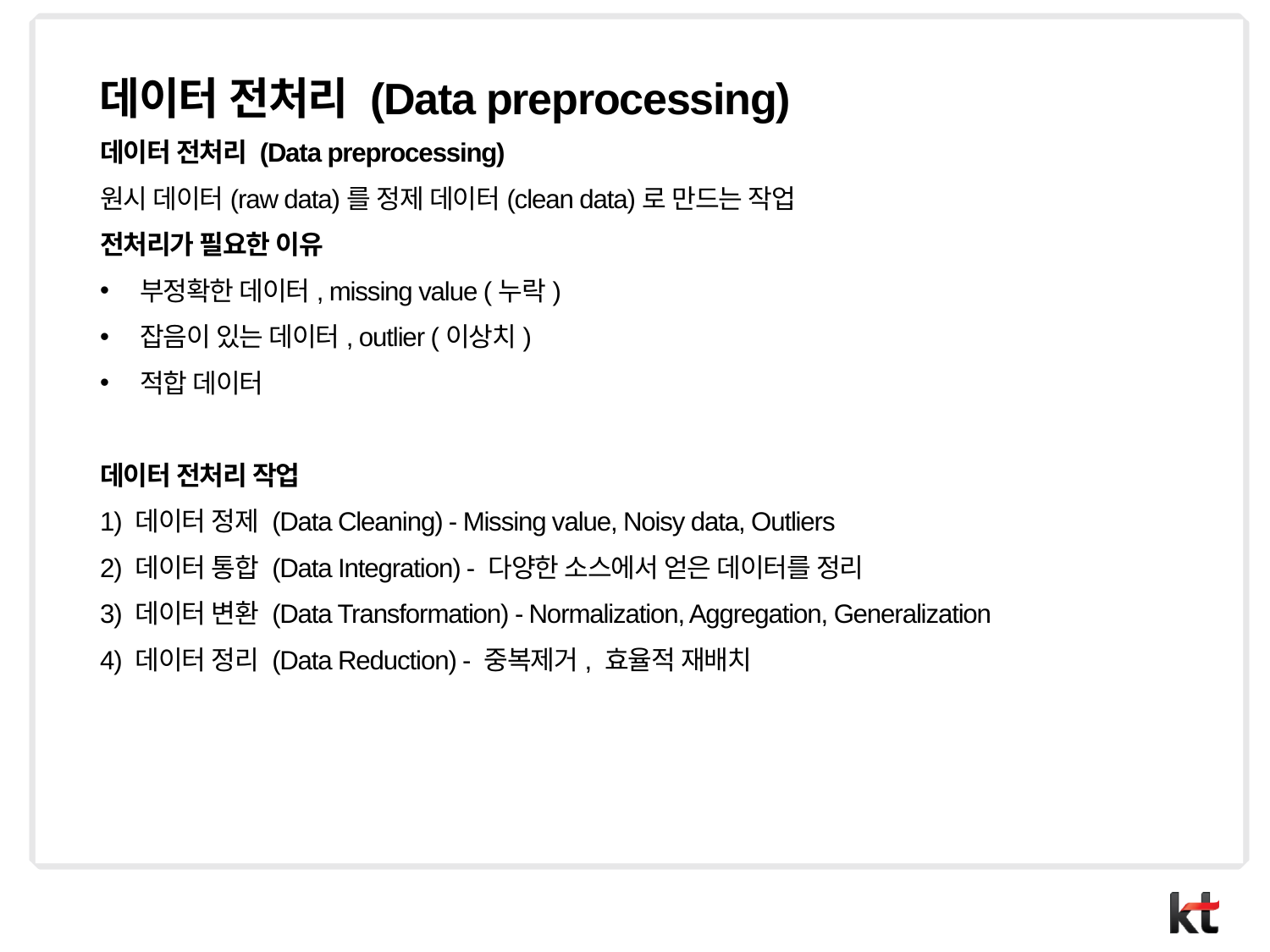

# 데이터 전처리 (Data preprocessing)
데이터 전처리 (Data preprocessing)
원시 데이터(raw data)를 정제 데이터(clean data)로 만드는 작업
전처리가 필요한 이유
부정확한 데이터, missing value (누락)
잡음이 있는 데이터, outlier (이상치)
적합 데이터

데이터 전처리 작업
1) 데이터 정제 (Data Cleaning) - Missing value, Noisy data, Outliers
2) 데이터 통합 (Data Integration) - 다양한 소스에서 얻은 데이터를 정리
3) 데이터 변환 (Data Transformation) - Normalization, Aggregation, Generalization
4) 데이터 정리 (Data Reduction) - 중복제거, 효율적 재배치